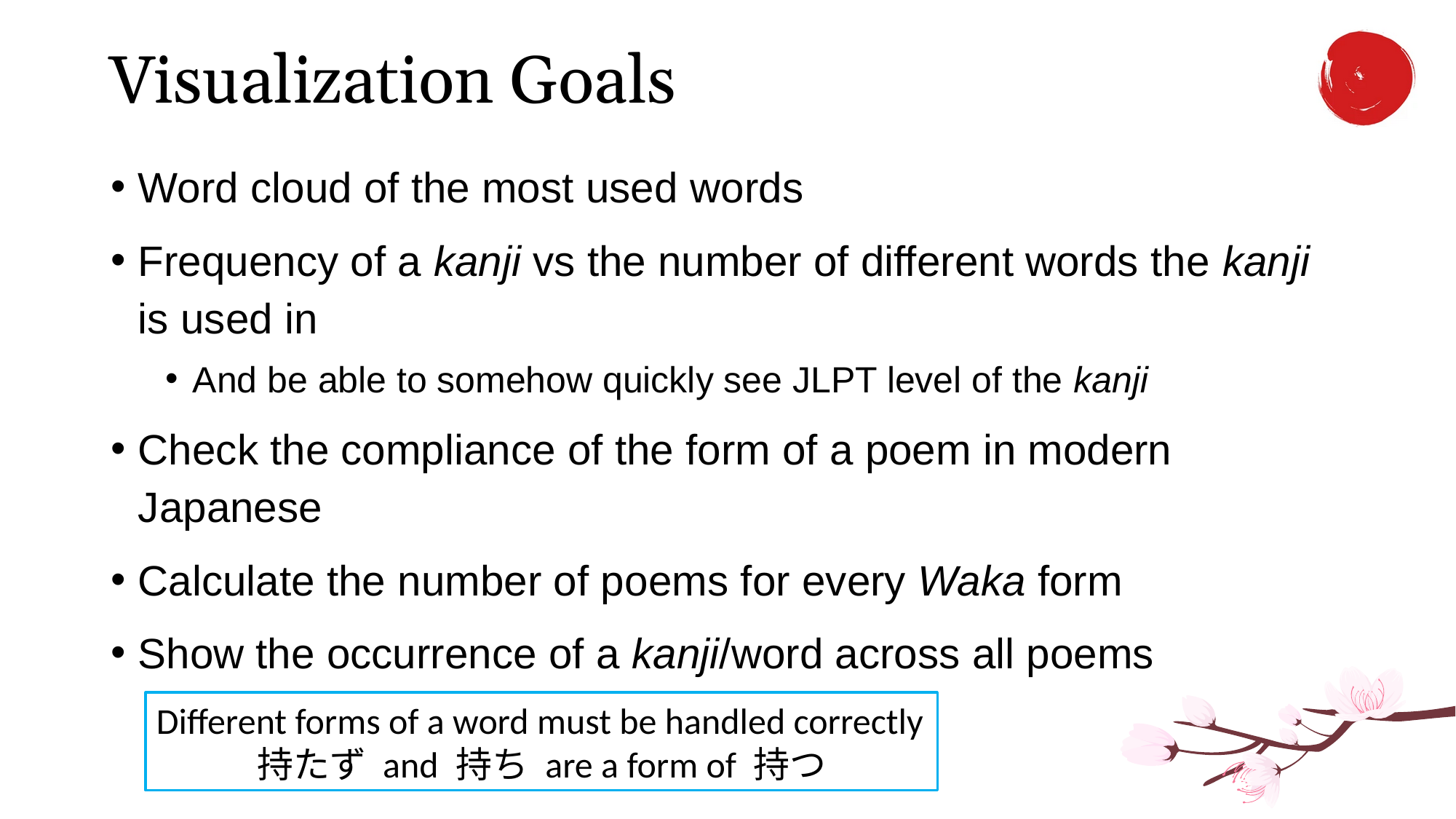

# Visualization Goals
Word cloud of the most used words
Frequency of a kanji vs the number of different words the kanji is used in
And be able to somehow quickly see JLPT level of the kanji
Check the compliance of the form of a poem in modern Japanese
Calculate the number of poems for every Waka form
Show the occurrence of a kanji/word across all poems
Different forms of a word must be handled correctly
持たず and 持ち are a form of 持つ